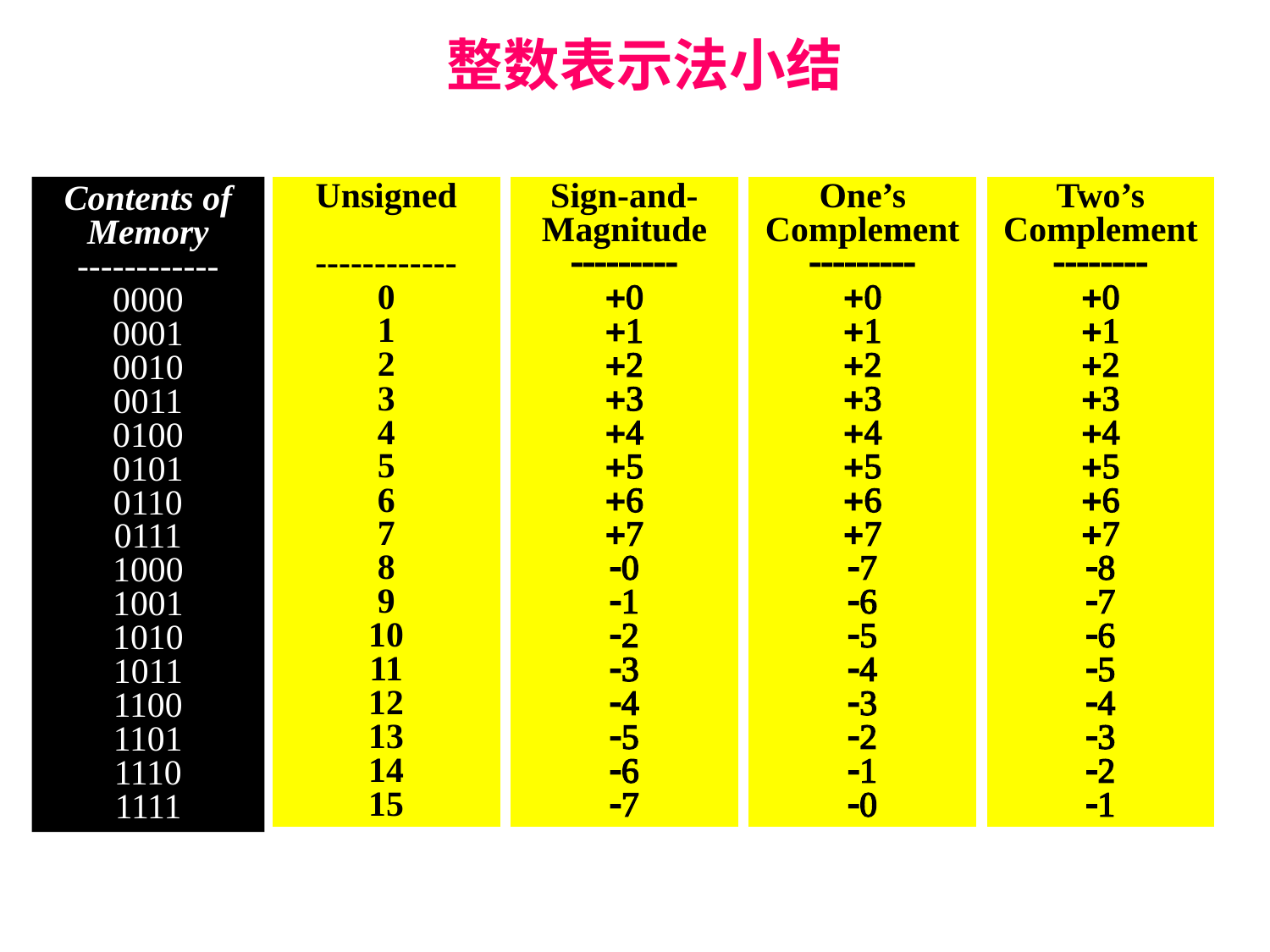

整数表示法小结
Unsigned
------------
0
1
2
3
4
5
6
7
8
9
10
11
12
13
14
15
Sign-and-Magnitude
−−−−−−−−−
+0
+1
+2
+3
+4
+5
+6
+7
−0
−1
−2
−3
−4
−5
−6
−7
One’s
Complement
−−−−−−−−−
+0
+1
+2
+3
+4
+5
+6
+7
−7
−6
−5
−4
−3
−2
−1
−0
Two’s
Complement
−−−−−−−−
+0
+1
+2
+3
+4
+5
+6
+7
−8
−7
−6
−5
−4
−3
−2
−1
Contents of Memory
------------
0000
0001
0010
0011
0100
0101
0110
0111
1000
1001
1010
1011
1100
1101
1110
1111